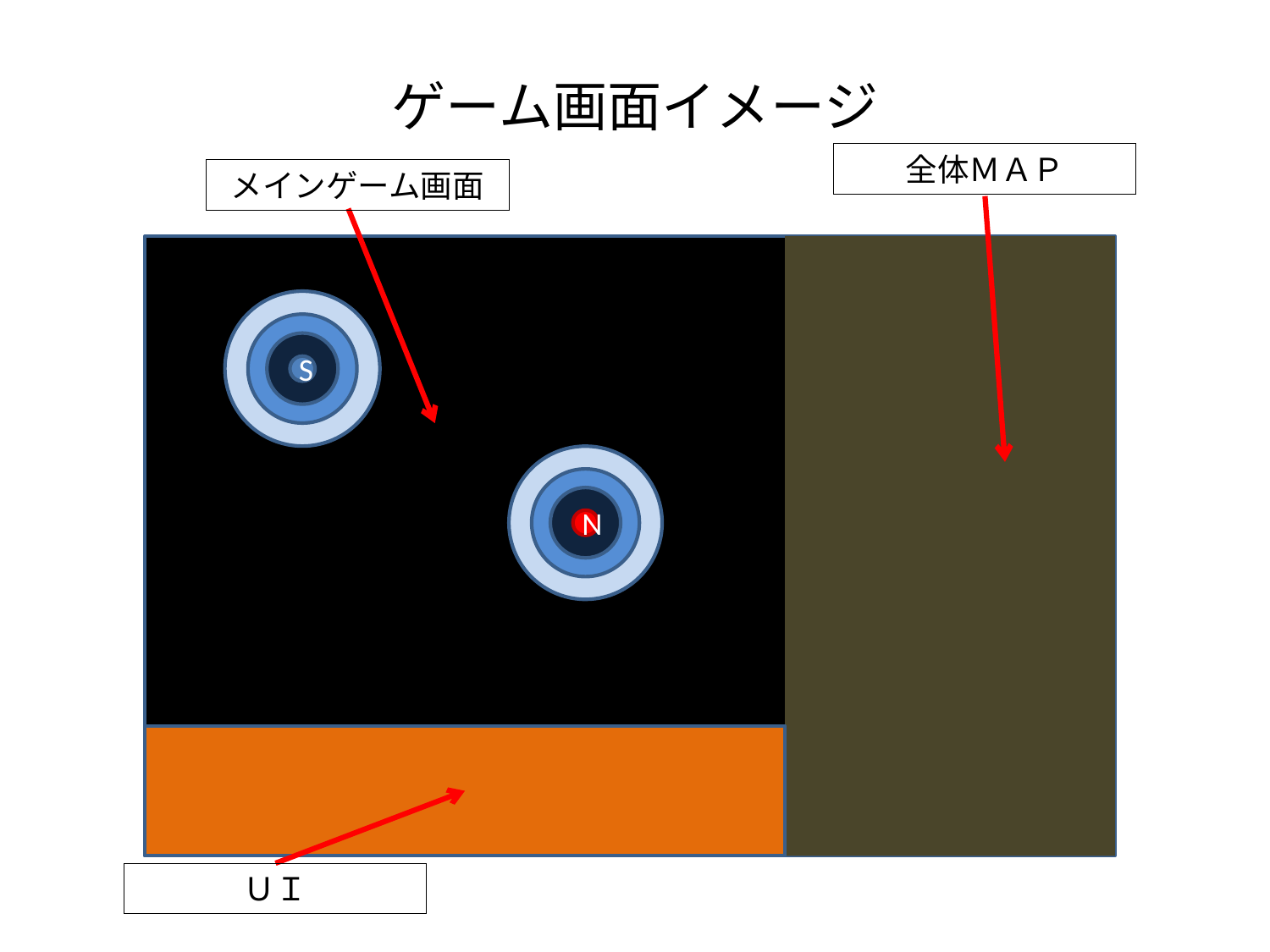

# ゲーム画面イメージ
全体ＭＡＰ
メインゲーム画面

S

N

ＵＩ